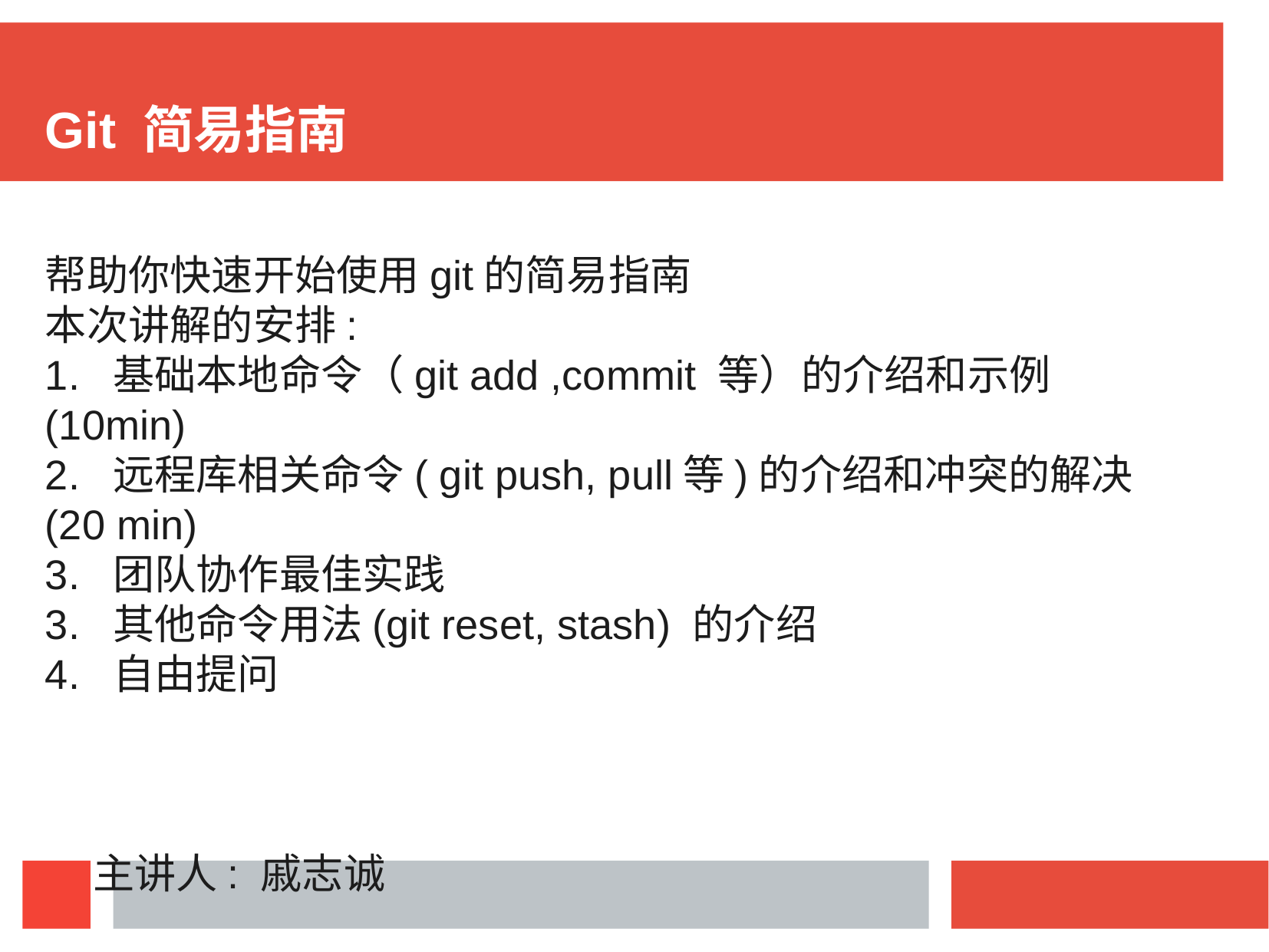

Git 简易指南
帮助你快速开始使用git的简易指南
本次讲解的安排:
1.  基础本地命令（git add ,commit 等）的介绍和示例(10min)
2.  远程库相关命令( git push, pull等)的介绍和冲突的解决(20 min)
3.  团队协作最佳实践
3.  其他命令用法(git reset, stash) 的介绍
4.  自由提问

    主讲人: 戚志诚